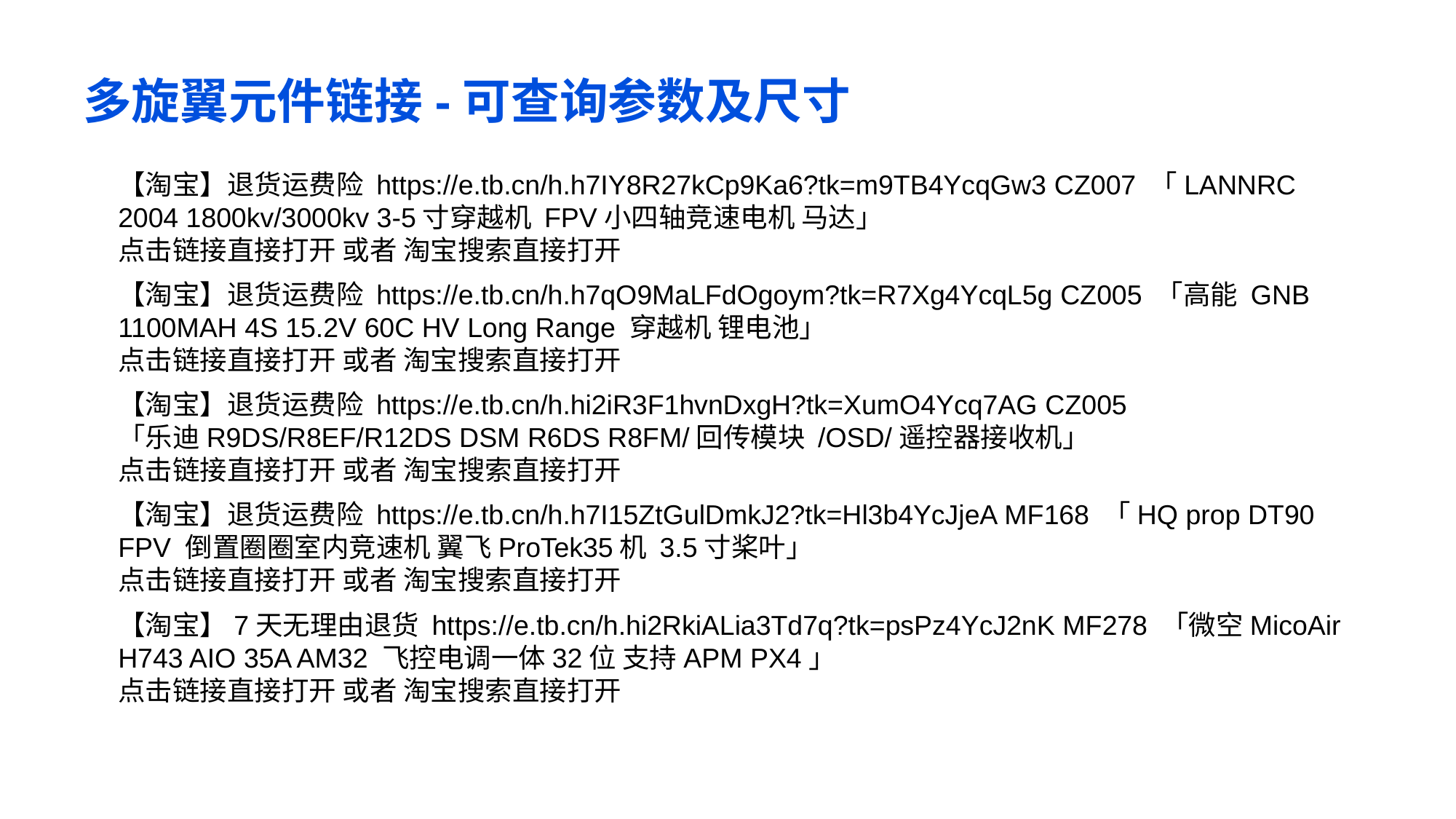

# 多旋翼元件链接-可查询参数及尺寸
【淘宝】退货运费险 https://e.tb.cn/h.h7IY8R27kCp9Ka6?tk=m9TB4YcqGw3 CZ007 「LANNRC 2004 1800kv/3000kv 3-5寸穿越机 FPV小四轴竞速电机 马达」
点击链接直接打开 或者 淘宝搜索直接打开
【淘宝】退货运费险 https://e.tb.cn/h.h7qO9MaLFdOgoym?tk=R7Xg4YcqL5g CZ005 「高能 GNB 1100MAH 4S 15.2V 60C HV Long Range 穿越机 锂电池」
点击链接直接打开 或者 淘宝搜索直接打开
【淘宝】退货运费险 https://e.tb.cn/h.hi2iR3F1hvnDxgH?tk=XumO4Ycq7AG CZ005 「乐迪R9DS/R8EF/R12DS DSM R6DS R8FM/回传模块 /OSD/遥控器接收机」
点击链接直接打开 或者 淘宝搜索直接打开
【淘宝】退货运费险 https://e.tb.cn/h.h7I15ZtGulDmkJ2?tk=Hl3b4YcJjeA MF168 「HQ prop DT90 FPV 倒置圈圈室内竞速机 翼飞ProTek35机 3.5寸桨叶」
点击链接直接打开 或者 淘宝搜索直接打开
【淘宝】7天无理由退货 https://e.tb.cn/h.hi2RkiALia3Td7q?tk=psPz4YcJ2nK MF278 「微空MicoAir H743 AIO 35A AM32 飞控电调一体32位 支持APM PX4」
点击链接直接打开 或者 淘宝搜索直接打开